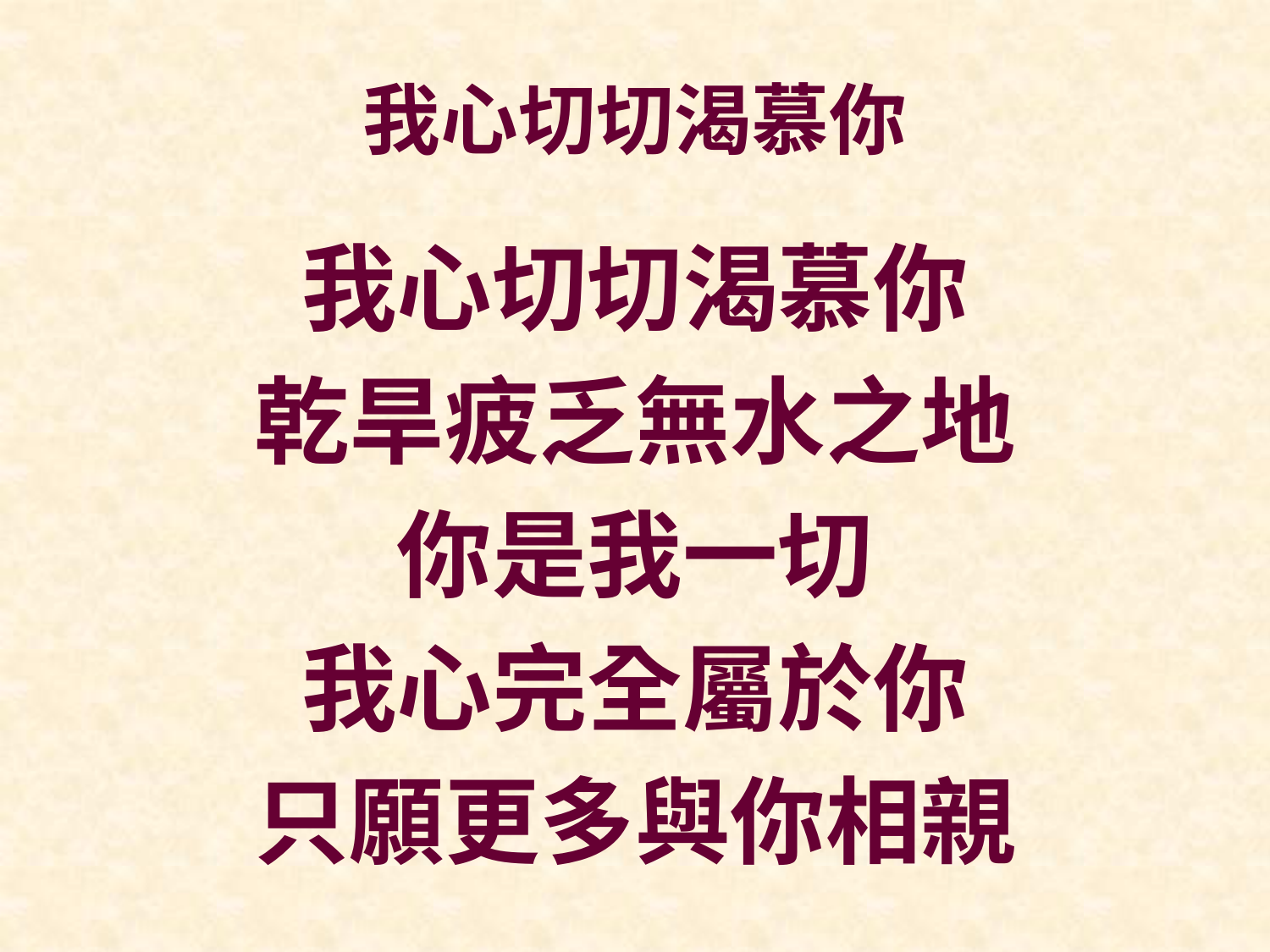

# 我心切切渴慕你
我心切切渴慕你
乾旱疲乏無水之地
你是我一切
我心完全屬於你
只願更多與你相親